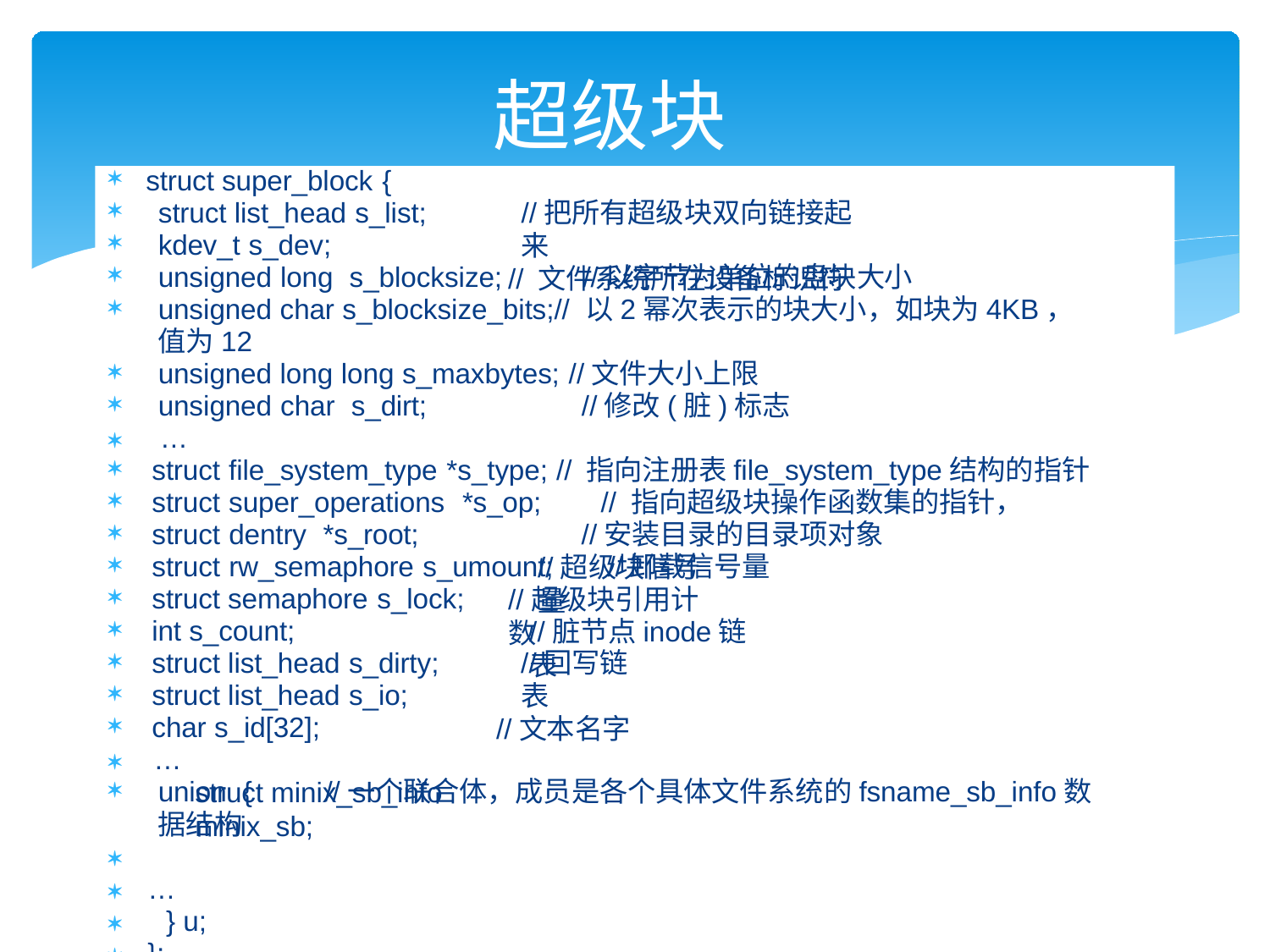

# 超级块
struct super_block {
struct list_head s_list;
kdev_t s_dev;
unsigned long  s_blocksize;	//以字节为单位的盘块大小
unsigned char s_blocksize_bits;// 以2幂次表示的块大小，如块为4KB，值为12
unsigned long long s_maxbytes; //文件大小上限
unsigned char  s_dirt;	//修改(脏)标志
∗	…
struct file_system_type *s_type; // 指向注册表file_system_type结构的指针
struct super_operations  *s_op;	// 指向超级块操作函数集的指针，
struct dentry  *s_root;	//安装目录的目录项对象
struct rw_semaphore s_umount;	//卸载信号量
struct semaphore s_lock;
int s_count;
struct list_head s_dirty;
struct list_head s_io;
char s_id[32];
∗	…
union  {	//一个联合体，成员是各个具体文件系统的fsname_sb_info数据结构
∗
∗	…
∗	} u;
∗	};

//把所有超级块双向链接起来
// 文件系统所在设备标识符
//超级块信号量
//超级块引用计数
//脏节点inode链表
//回写链表
//文本名字
struct minix_sb_info minix_sb;
151